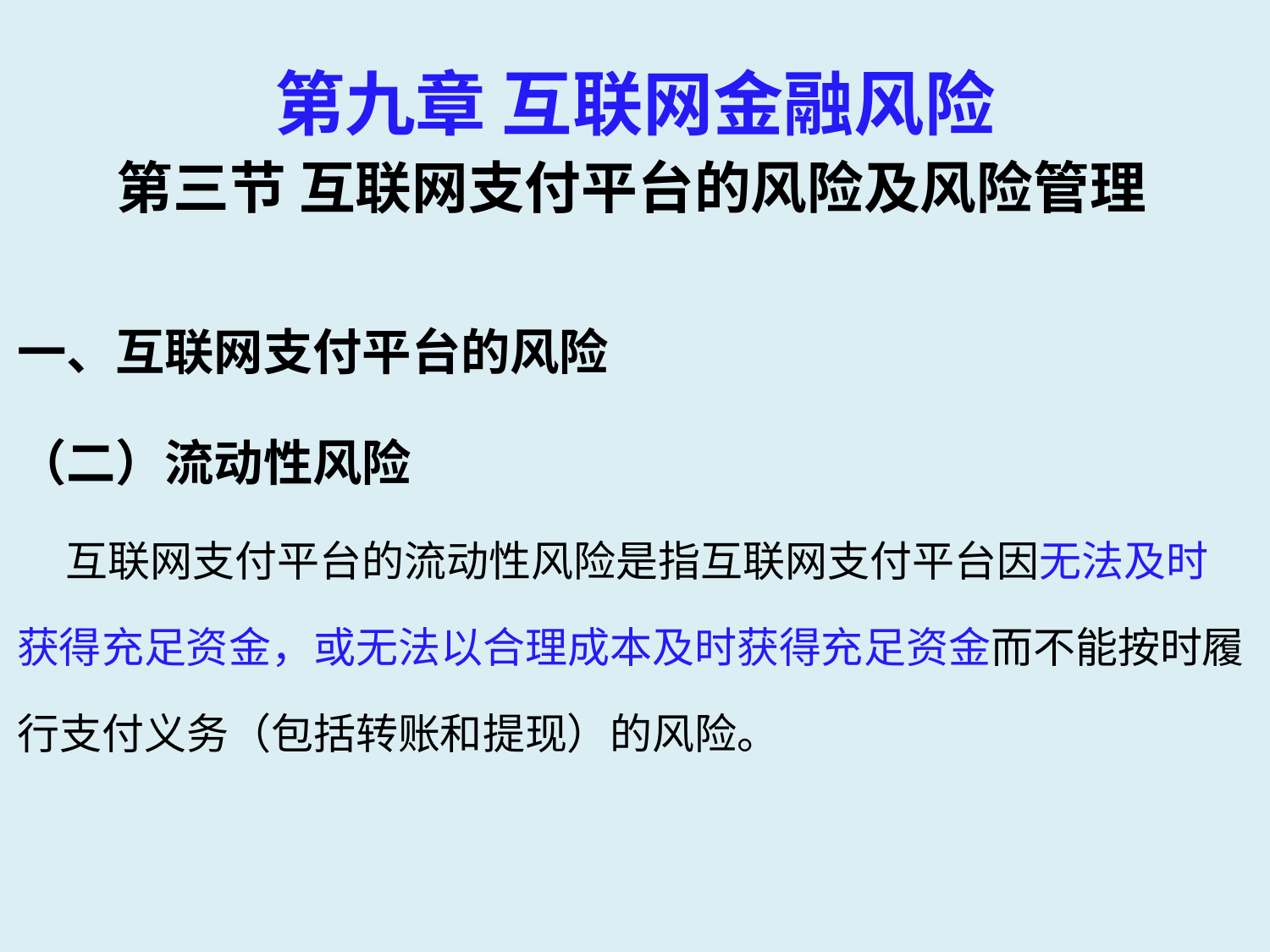

# 第九章 互联网金融风险
第三节 互联网支付平台的风险及风险管理

一、互联网支付平台的风险
（二）流动性风险
    互联网支付平台的流动性风险是指互联网支付平台因无法及时获得充足资金，或无法以合理成本及时获得充足资金而不能按时履行支付义务（包括转账和提现）的风险。
31